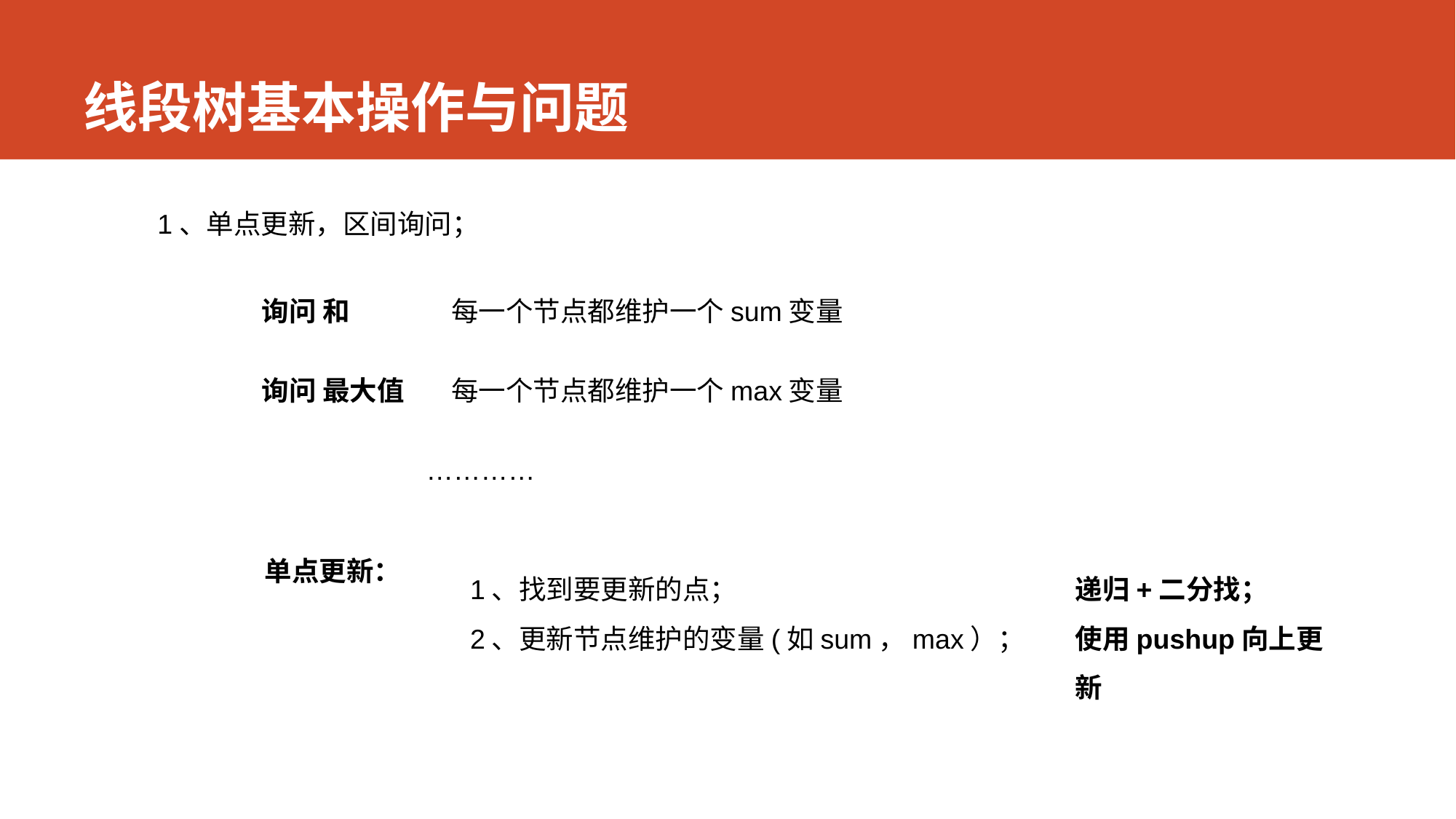

# 线段树基本操作与问题
1、单点更新，区间询问；
询问 和
每一个节点都维护一个sum变量
询问 最大值
每一个节点都维护一个max变量
…………
单点更新：
1、找到要更新的点；
2、更新节点维护的变量(如sum，max）；
递归+二分找；
使用pushup向上更新